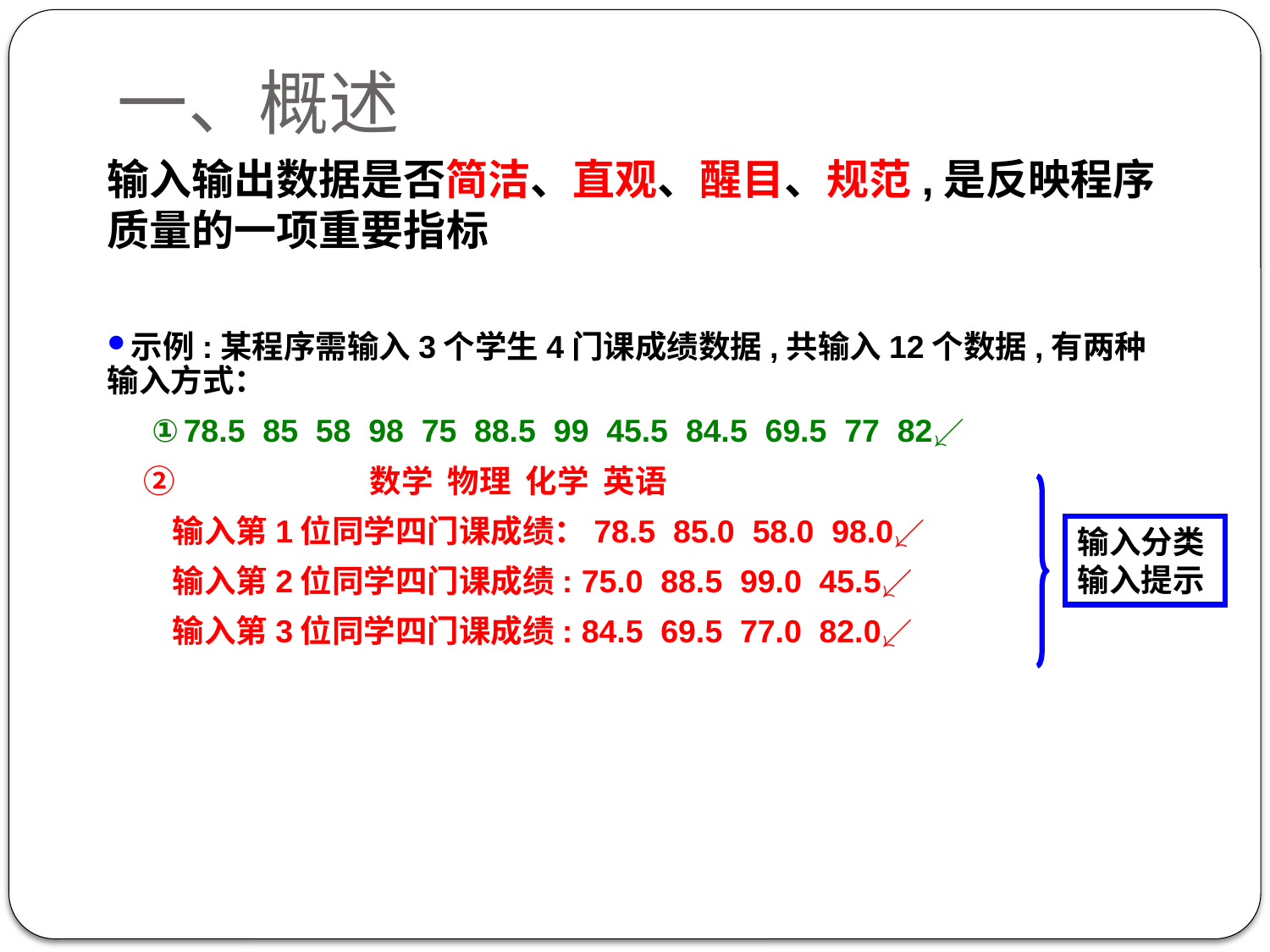

# 一、概述
输入输出数据是否简洁、直观、醒目、规范,是反映程序质量的一项重要指标

示例:某程序需输入3个学生4门课成绩数据,共输入12个数据,有两种输入方式：
     ①78.5  85  58  98  75  88.5  99  45.5  84.5  69.5  77  82↙
     ②                          数学  物理  化学  英语
        输入第1位同学四门课成绩：78.5  85.0  58.0  98.0↙
        输入第2位同学四门课成绩: 75.0  88.5  99.0  45.5↙
        输入第3位同学四门课成绩: 84.5  69.5  77.0  82.0↙

输入分类输入提示